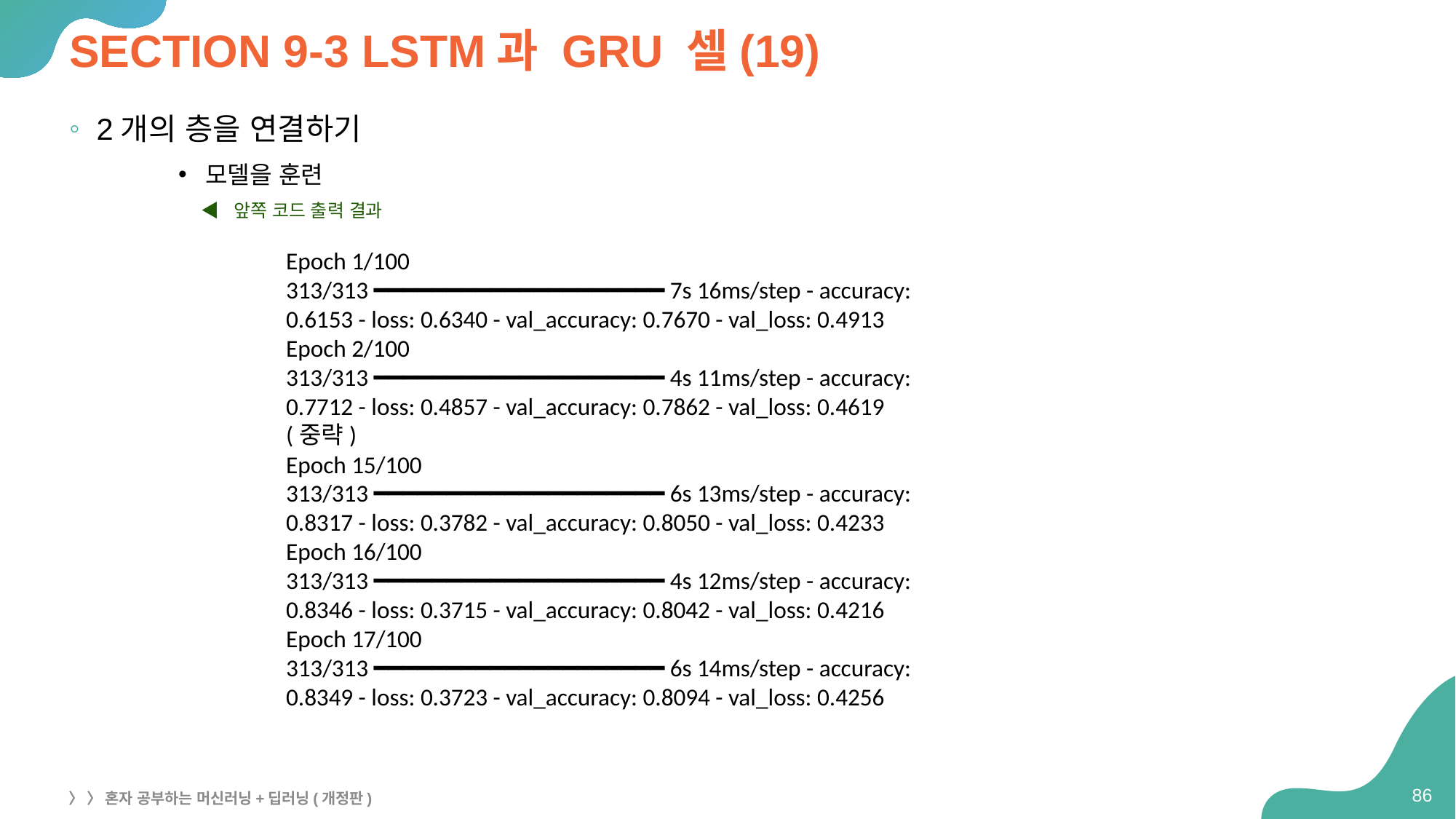

# SECTION 9-3 LSTM과 GRU 셀(19)
2개의 층을 연결하기
모델을 훈련
◀  앞쪽 코드 출력 결과
Epoch 1/100
313/313 ━━━━━━━━━━━━━━━━━━━━ 7s 16ms/step - accuracy:
0.6153 - loss: 0.6340 - val_accuracy: 0.7670 - val_loss: 0.4913
Epoch 2/100
313/313 ━━━━━━━━━━━━━━━━━━━━ 4s 11ms/step - accuracy:
0.7712 - loss: 0.4857 - val_accuracy: 0.7862 - val_loss: 0.4619
(중략)
Epoch 15/100
313/313 ━━━━━━━━━━━━━━━━━━━━ 6s 13ms/step - accuracy:
0.8317 - loss: 0.3782 - val_accuracy: 0.8050 - val_loss: 0.4233
Epoch 16/100
313/313 ━━━━━━━━━━━━━━━━━━━━ 4s 12ms/step - accuracy:
0.8346 - loss: 0.3715 - val_accuracy: 0.8042 - val_loss: 0.4216
Epoch 17/100
313/313 ━━━━━━━━━━━━━━━━━━━━ 6s 14ms/step - accuracy:
0.8349 - loss: 0.3723 - val_accuracy: 0.8094 - val_loss: 0.4256
86
〉 〉 혼자 공부하는 머신러닝+딥러닝(개정판)